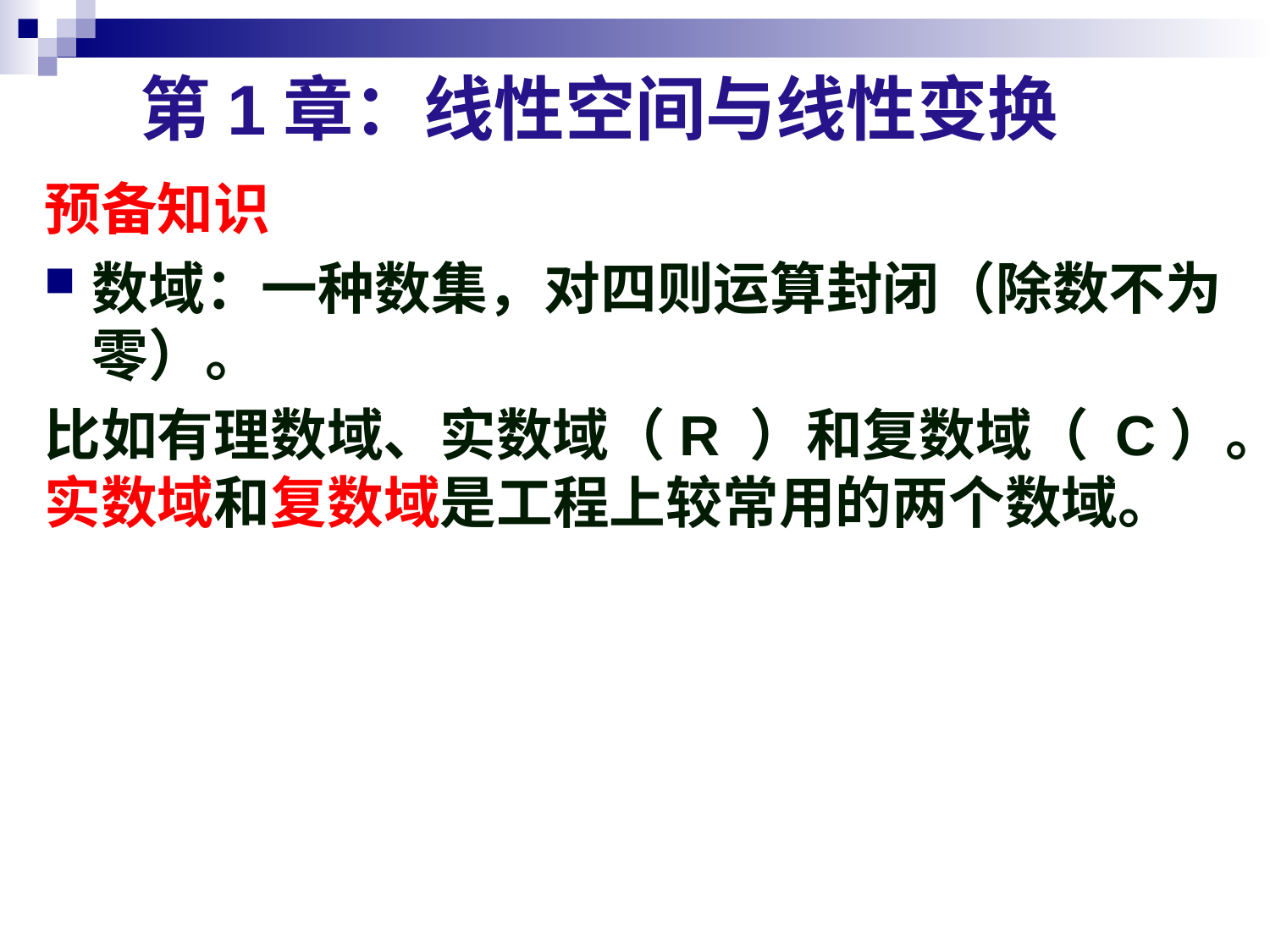

# 第1章：线性空间与线性变换
预备知识
数域：一种数集，对四则运算封闭（除数不为零）。
比如有理数域、实数域（R ）和复数域（ C）。实数域和复数域是工程上较常用的两个数域。